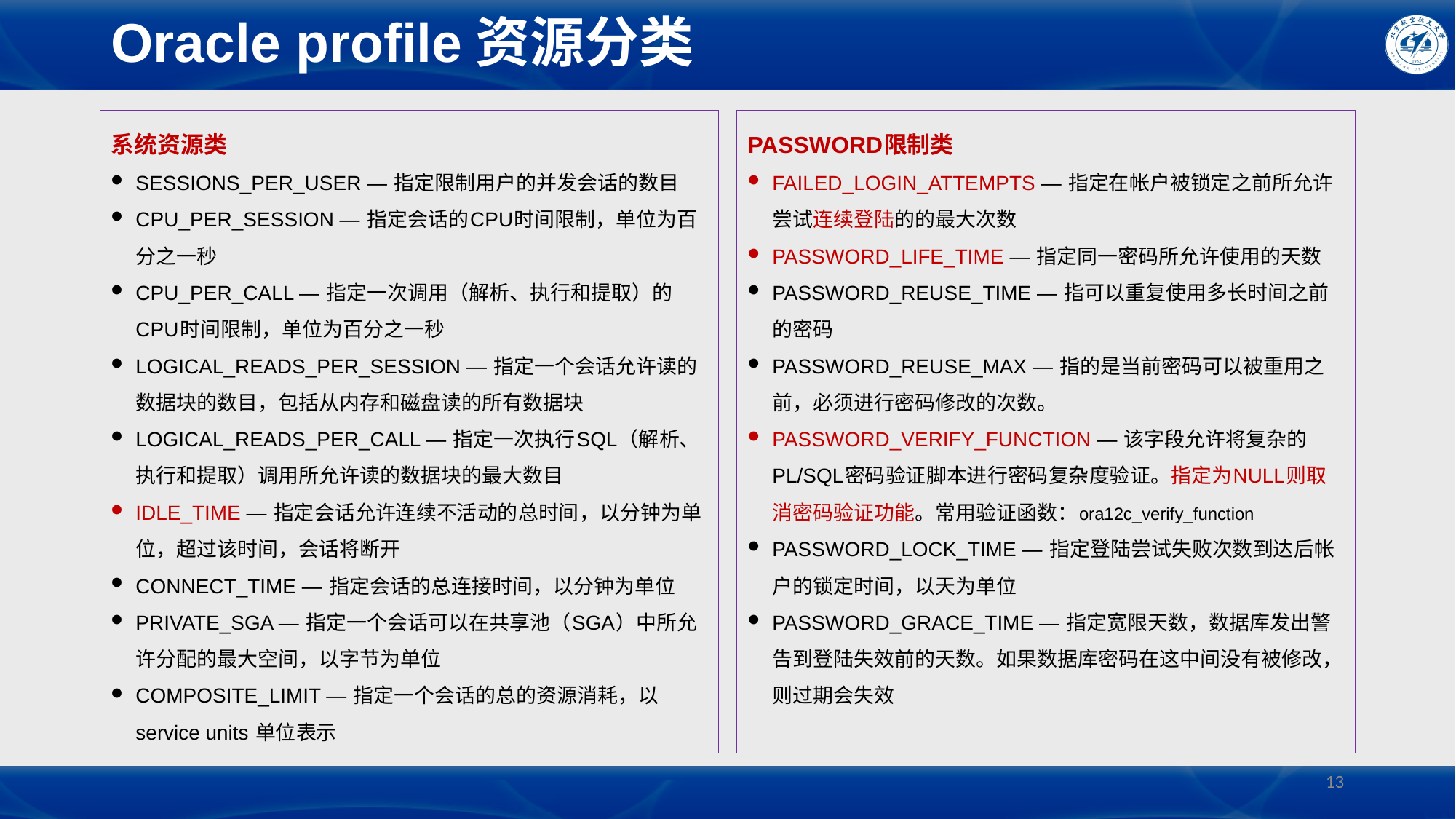

# Oracle profile资源分类
系统资源类
SESSIONS_PER_USER — 指定限制用户的并发会话的数目
CPU_PER_SESSION — 指定会话的CPU时间限制，单位为百分之一秒
CPU_PER_CALL — 指定一次调用（解析、执行和提取）的CPU时间限制，单位为百分之一秒
LOGICAL_READS_PER_SESSION — 指定一个会话允许读的数据块的数目，包括从内存和磁盘读的所有数据块
LOGICAL_READS_PER_CALL — 指定一次执行SQL（解析、执行和提取）调用所允许读的数据块的最大数目
IDLE_TIME — 指定会话允许连续不活动的总时间，以分钟为单位，超过该时间，会话将断开
CONNECT_TIME — 指定会话的总连接时间，以分钟为单位
PRIVATE_SGA — 指定一个会话可以在共享池（SGA）中所允许分配的最大空间，以字节为单位
COMPOSITE_LIMIT — 指定一个会话的总的资源消耗，以 service units 单位表示
PASSWORD限制类
FAILED_LOGIN_ATTEMPTS — 指定在帐户被锁定之前所允许尝试连续登陆的的最大次数
PASSWORD_LIFE_TIME — 指定同一密码所允许使用的天数
PASSWORD_REUSE_TIME — 指可以重复使用多长时间之前的密码
PASSWORD_REUSE_MAX — 指的是当前密码可以被重用之前，必须进行密码修改的次数。
PASSWORD_VERIFY_FUNCTION — 该字段允许将复杂的PL/SQL密码验证脚本进行密码复杂度验证。指定为NULL则取消密码验证功能。常用验证函数：ora12c_verify_function
PASSWORD_LOCK_TIME — 指定登陆尝试失败次数到达后帐户的锁定时间，以天为单位
PASSWORD_GRACE_TIME — 指定宽限天数，数据库发出警告到登陆失效前的天数。如果数据库密码在这中间没有被修改，则过期会失效
13